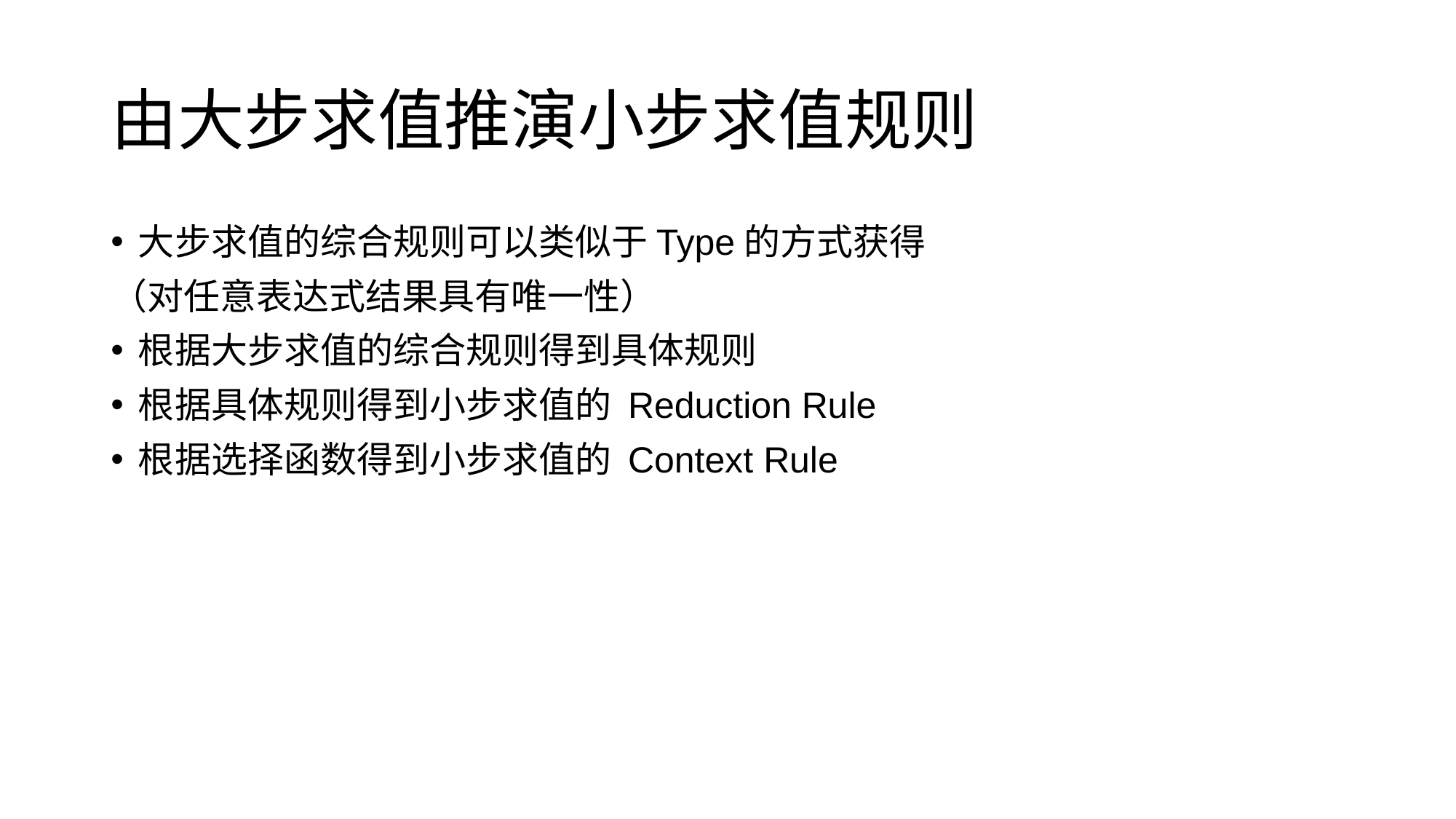

# 由大步求值推演小步求值规则
大步求值的综合规则可以类似于Type的方式获得
（对任意表达式结果具有唯一性）
根据大步求值的综合规则得到具体规则
根据具体规则得到小步求值的 Reduction Rule
根据选择函数得到小步求值的 Context Rule